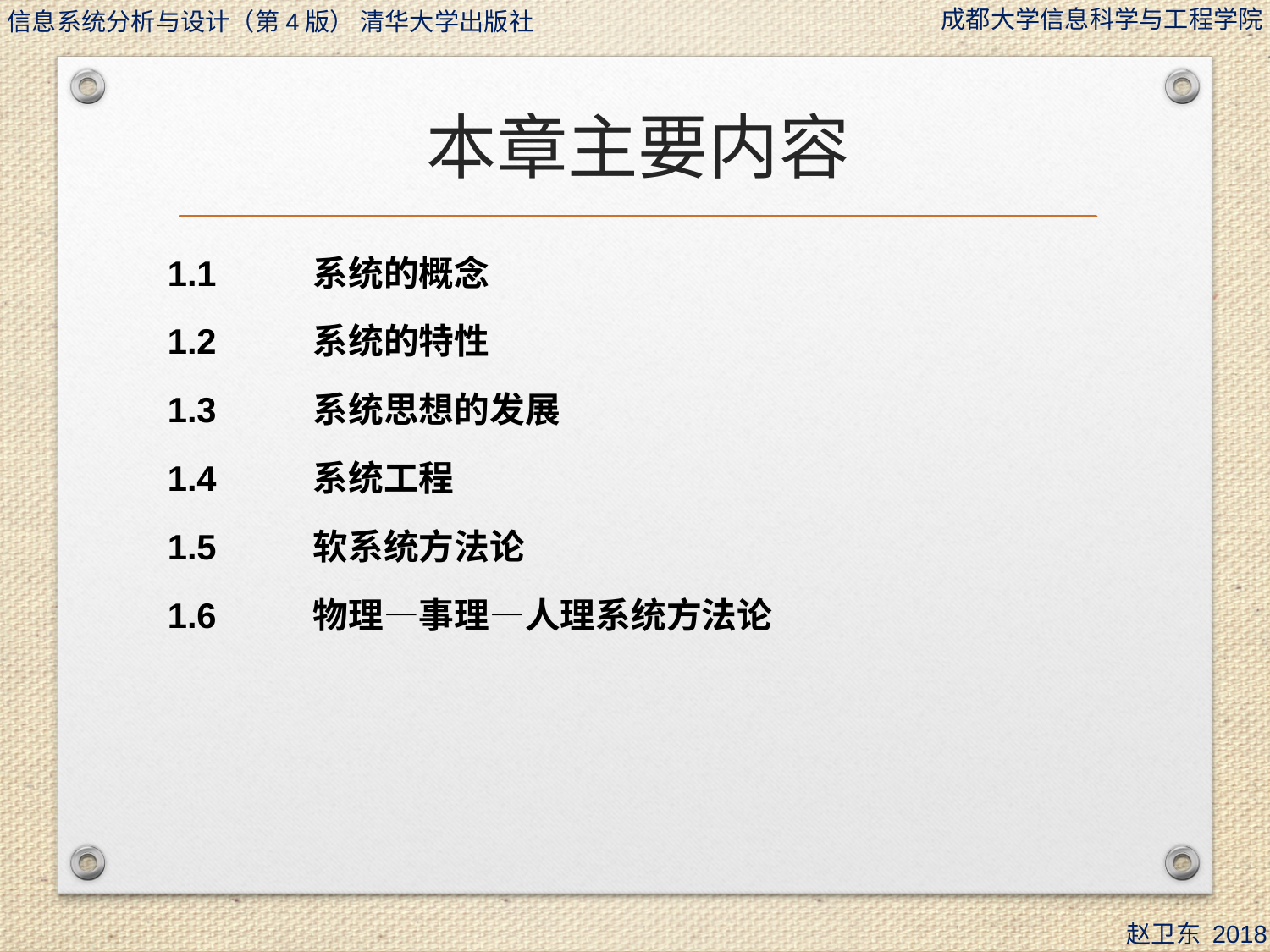

# 本章主要内容
1.1	 系统的概念
1.2	 系统的特性
1.3	 系统思想的发展
1.4	 系统工程
1.5	 软系统方法论
1.6	 物理—事理—人理系统方法论